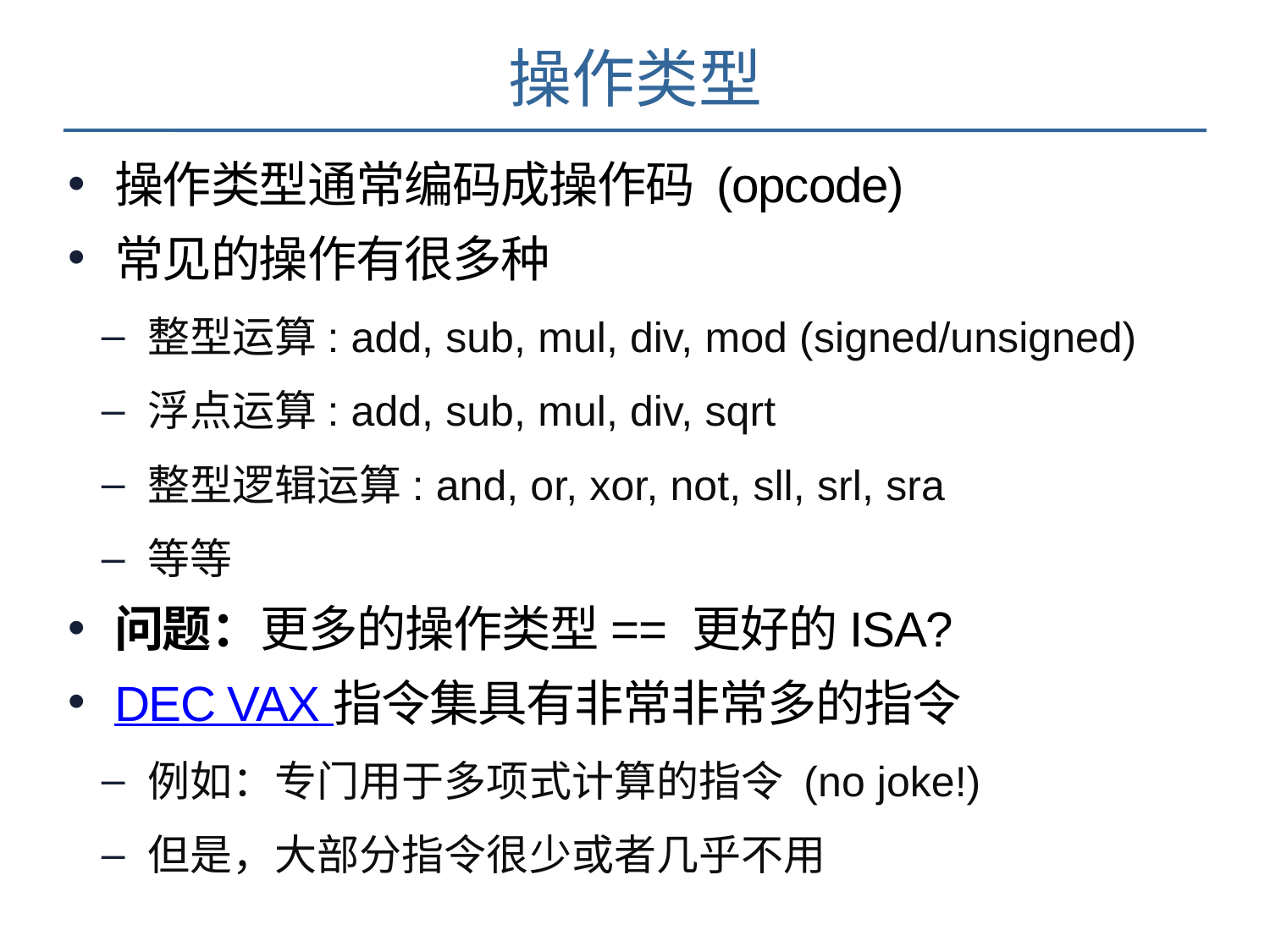

# 操作类型
操作类型通常编码成操作码 (opcode)
常见的操作有很多种
整型运算: add, sub, mul, div, mod (signed/unsigned)
浮点运算: add, sub, mul, div, sqrt
整型逻辑运算: and, or, xor, not, sll, srl, sra
等等
问题：更多的操作类型== 更好的ISA?
DEC VAX 指令集具有非常非常多的指令
例如：专门用于多项式计算的指令 (no joke!)
但是，大部分指令很少或者几乎不用